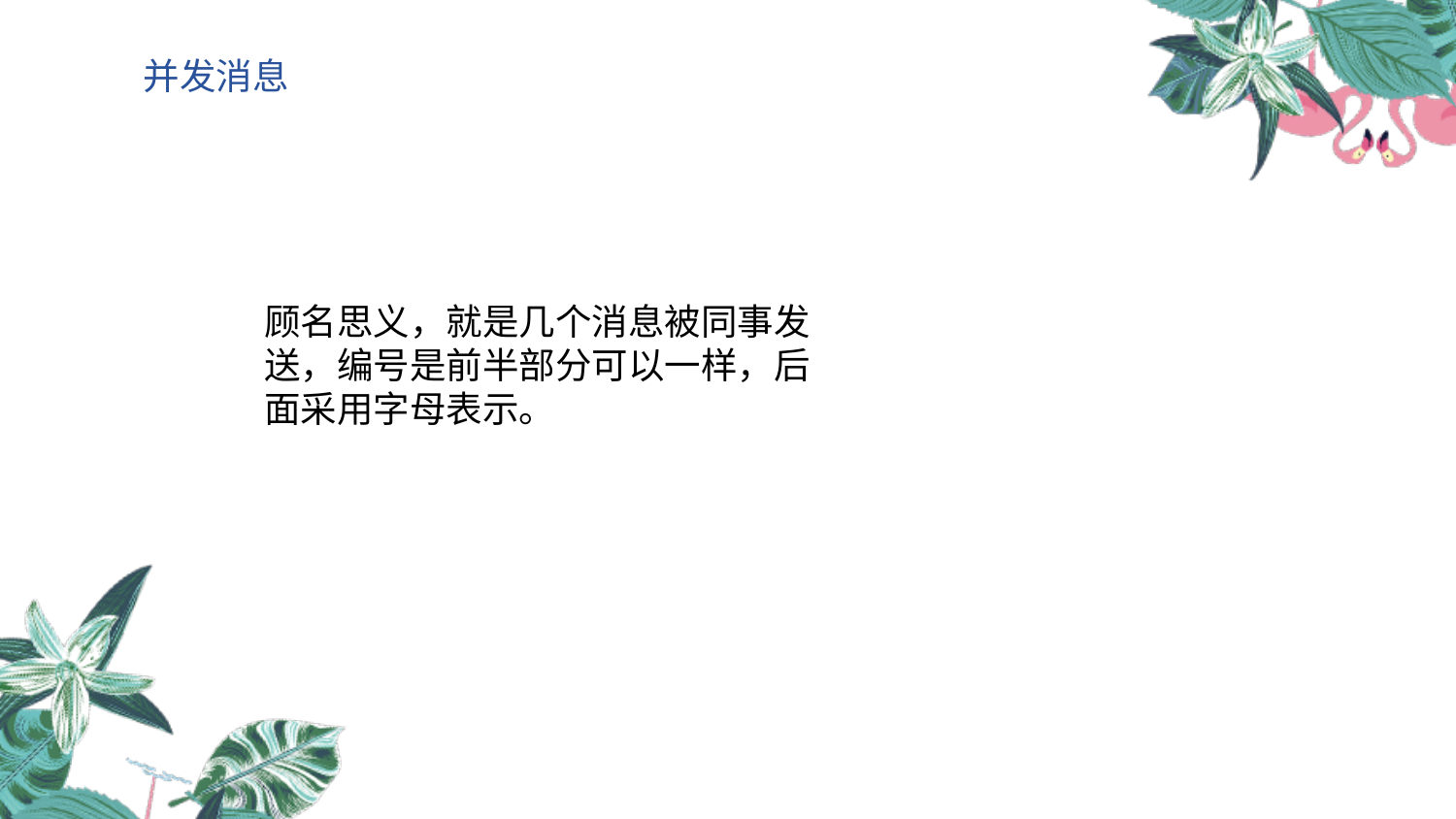

并发消息
顾名思义，就是几个消息被同事发送，编号是前半部分可以一样，后面采用字母表示。